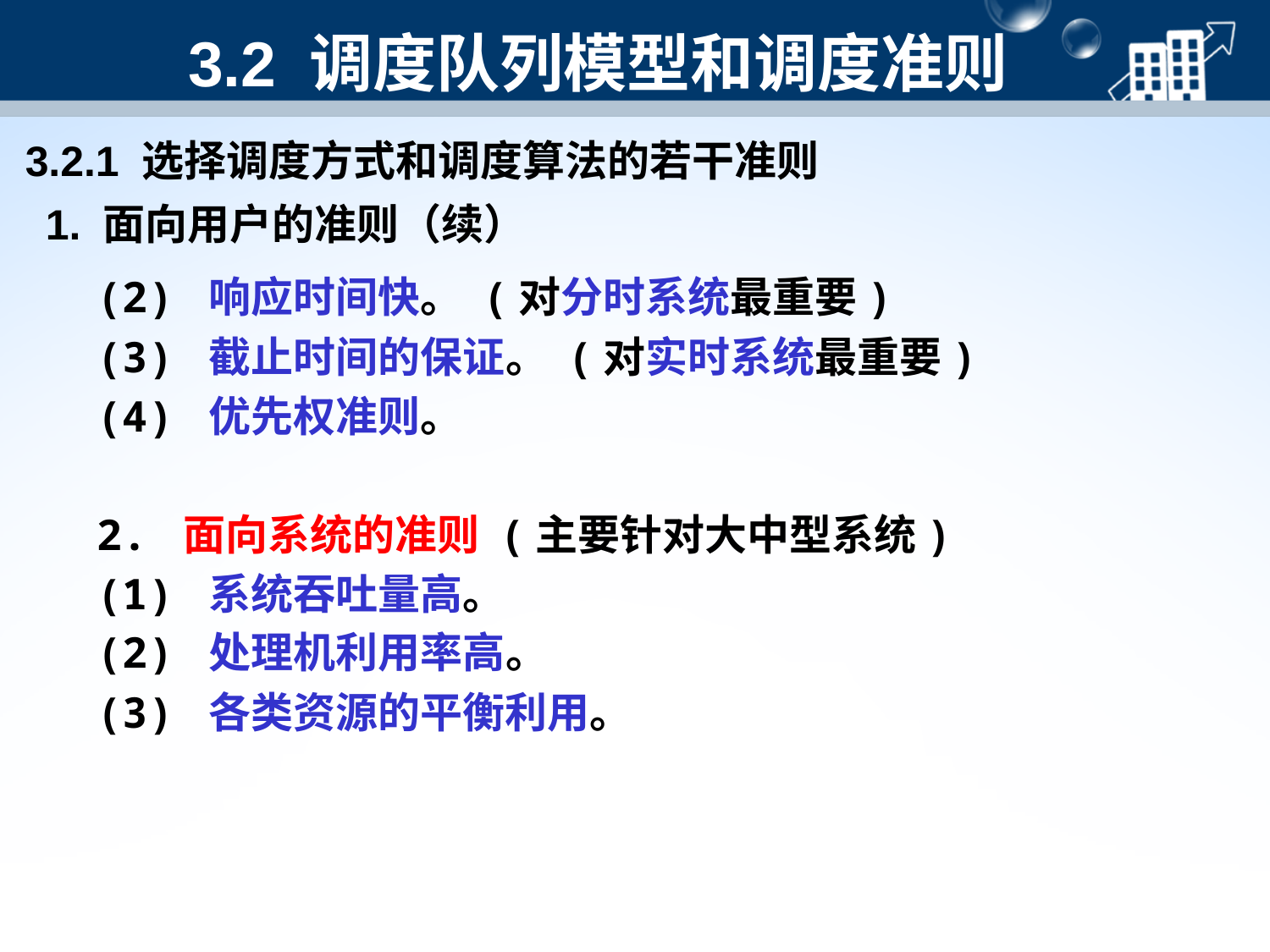

# 3.2 调度队列模型和调度准则
3.2.1 选择调度方式和调度算法的若干准则
1. 面向用户的准则（续）
(2) 响应时间快。 (对分时系统最重要)
(3) 截止时间的保证。 (对实时系统最重要)
(4) 优先权准则。

2. 面向系统的准则 (主要针对大中型系统)
(1) 系统吞吐量高。
(2) 处理机利用率高。
(3) 各类资源的平衡利用。